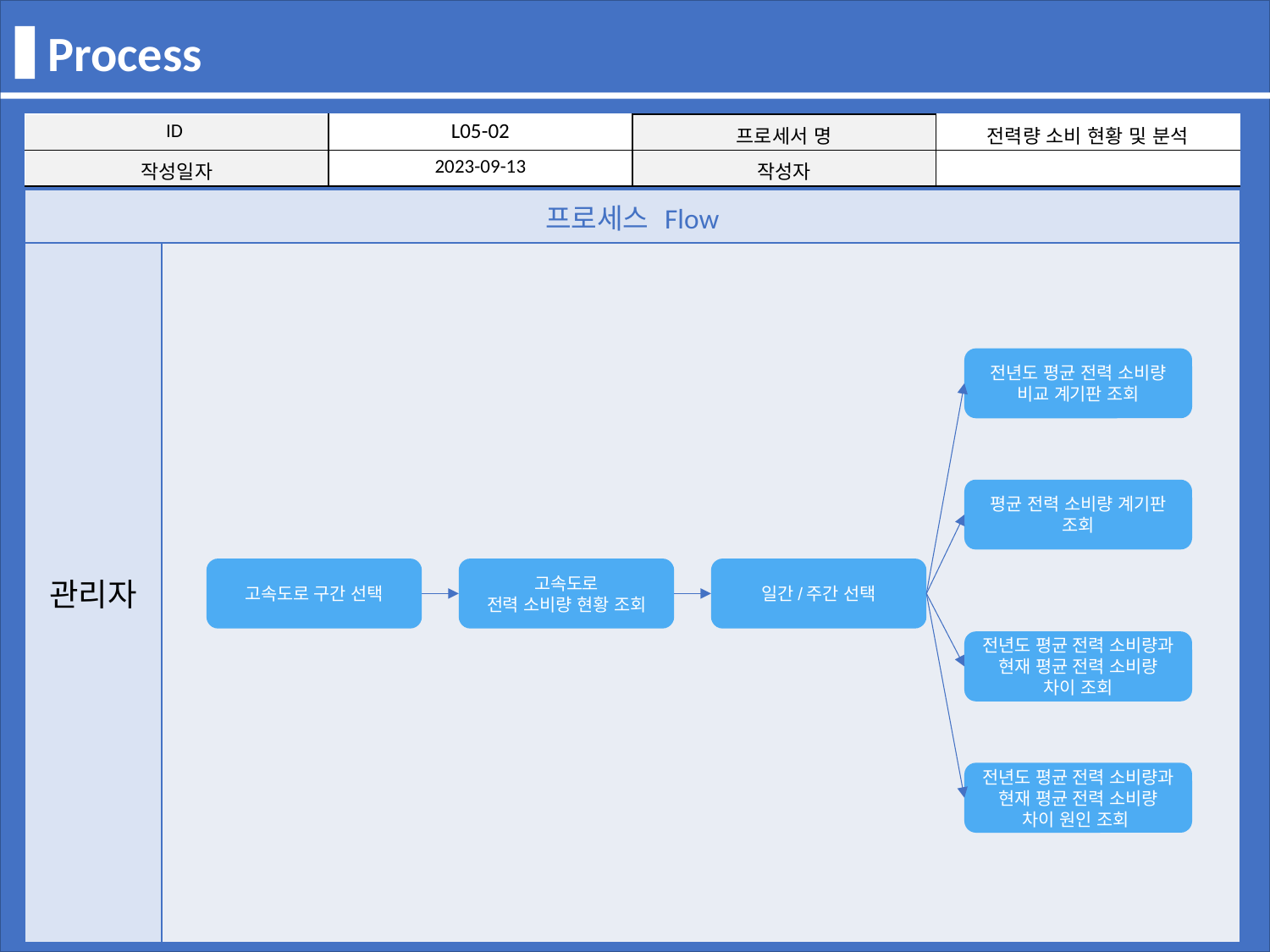

Process

| ID | L05-02 | 프로세서 명 | 전력량 소비 현황 및 분석 |
| --- | --- | --- | --- |
| 작성일자 | 2023-09-13 | 작성자 |  |
| 프로세스 Flow |  |
| --- | --- |
| 관리자 |  |
전년도 평균 전력 소비량 비교 계기판 조회
평균 전력 소비량 계기판 조회
고속도로 구간 선택
고속도로
전력 소비량 현황 조회
일간/주간 선택
전년도 평균 전력 소비량과 현재 평균 전력 소비량 차이 조회
전년도 평균 전력 소비량과 현재 평균 전력 소비량 차이 원인 조회